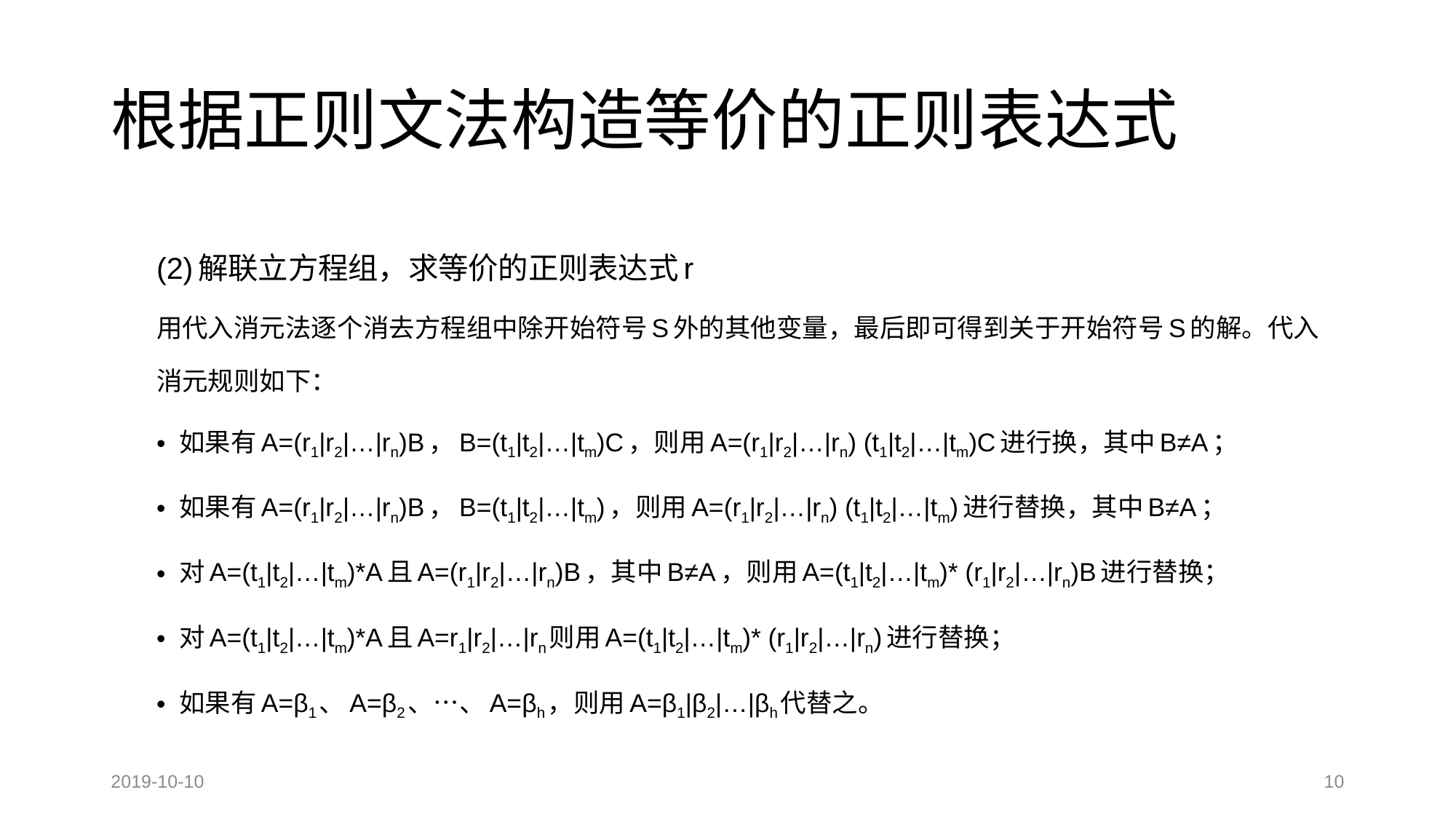

# 根据正则文法构造等价的正则表达式
(2)解联立方程组，求等价的正则表达式r
用代入消元法逐个消去方程组中除开始符号S外的其他变量，最后即可得到关于开始符号S的解。代入消元规则如下：
如果有A=(r1|r2|…|rn)B，B=(t1|t2|…|tm)C，则用A=(r1|r2|…|rn) (t1|t2|…|tm)C进行换，其中B≠A；
如果有A=(r1|r2|…|rn)B，B=(t1|t2|…|tm)，则用A=(r1|r2|…|rn) (t1|t2|…|tm)进行替换，其中B≠A；
对A=(t1|t2|…|tm)*A且A=(r1|r2|…|rn)B，其中B≠A，则用A=(t1|t2|…|tm)* (r1|r2|…|rn)B进行替换；
对A=(t1|t2|…|tm)*A且A=r1|r2|…|rn则用A=(t1|t2|…|tm)* (r1|r2|…|rn)进行替换；
如果有A=β1、A=β2、…、A=βh，则用A=β1|β2|…|βh代替之。

2019-10-10
10